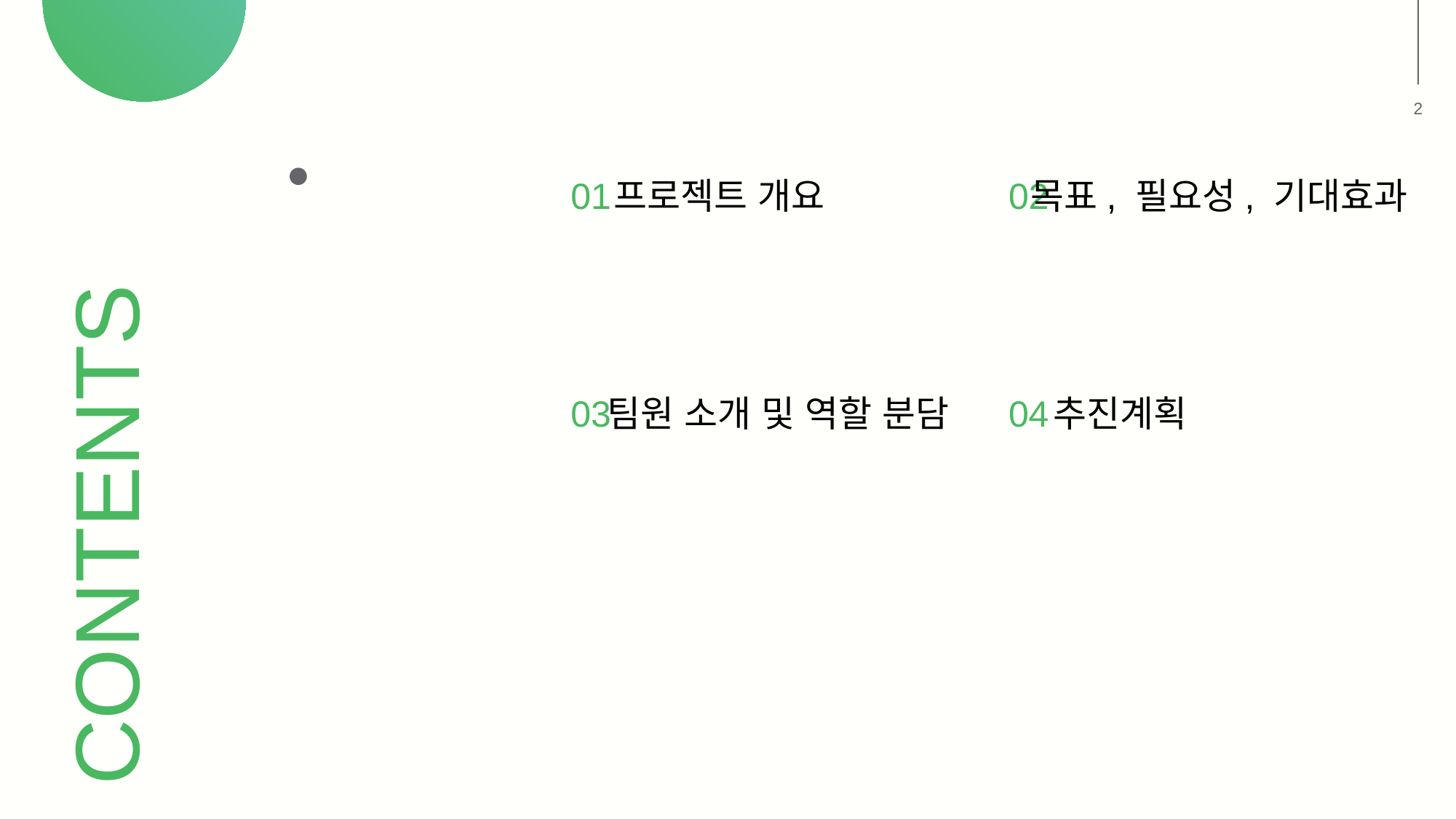

2

01
프로젝트 개요
02
목표, 필요성, 기대효과
03
팀원 소개 및 역할 분담
04
추진계획
CONTENTS